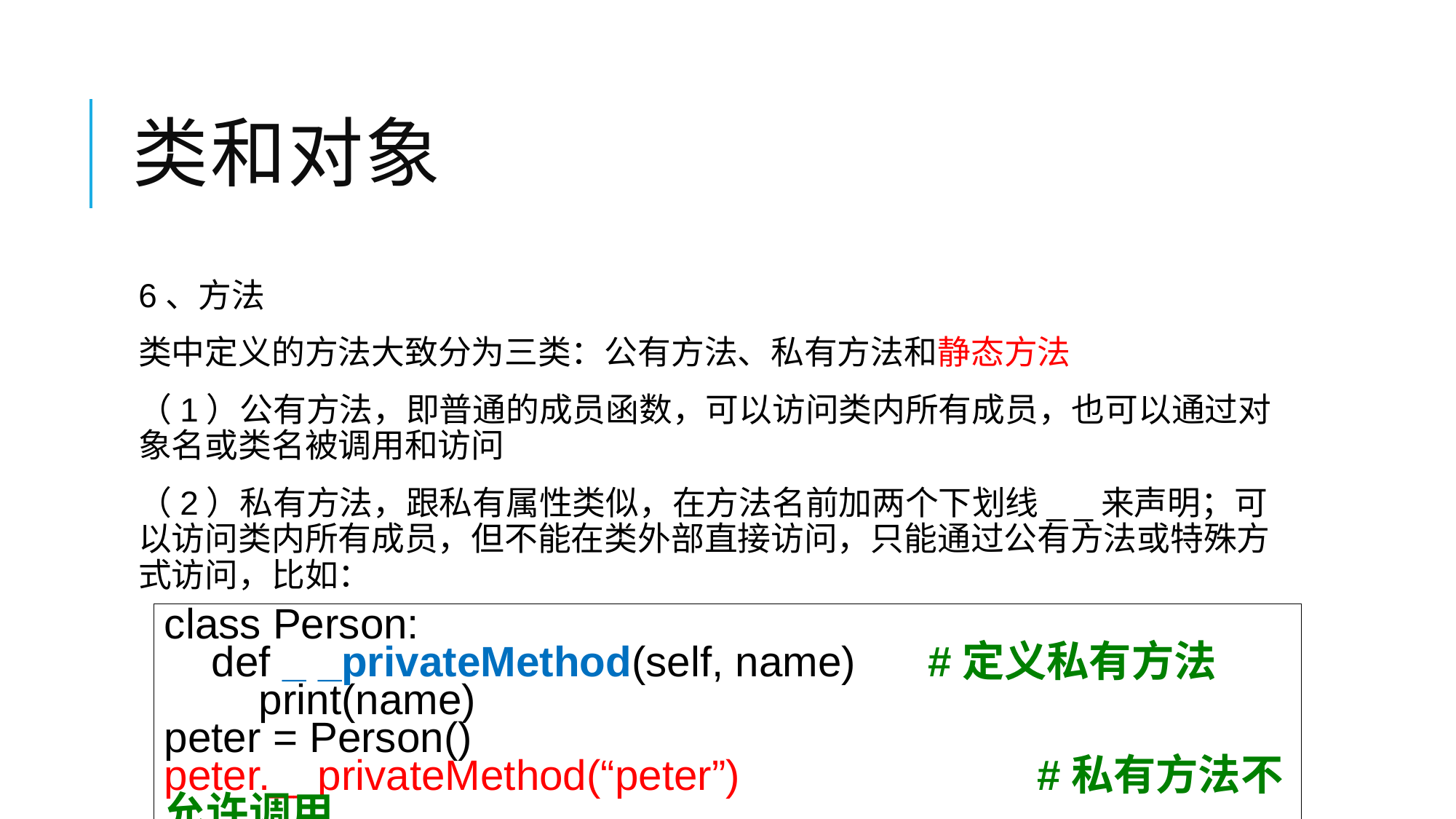

# 类和对象
6、方法
类中定义的方法大致分为三类：公有方法、私有方法和静态方法
（1）公有方法，即普通的成员函数，可以访问类内所有成员，也可以通过对象名或类名被调用和访问
（2）私有方法，跟私有属性类似，在方法名前加两个下划线_ _来声明；可以访问类内所有成员，但不能在类外部直接访问，只能通过公有方法或特殊方式访问，比如：
class Person:
    def _ _privateMethod(self, name)	#定义私有方法
        print(name)
peter = Person()
peter.__privateMethod(“peter”)			#私有方法不允许调用